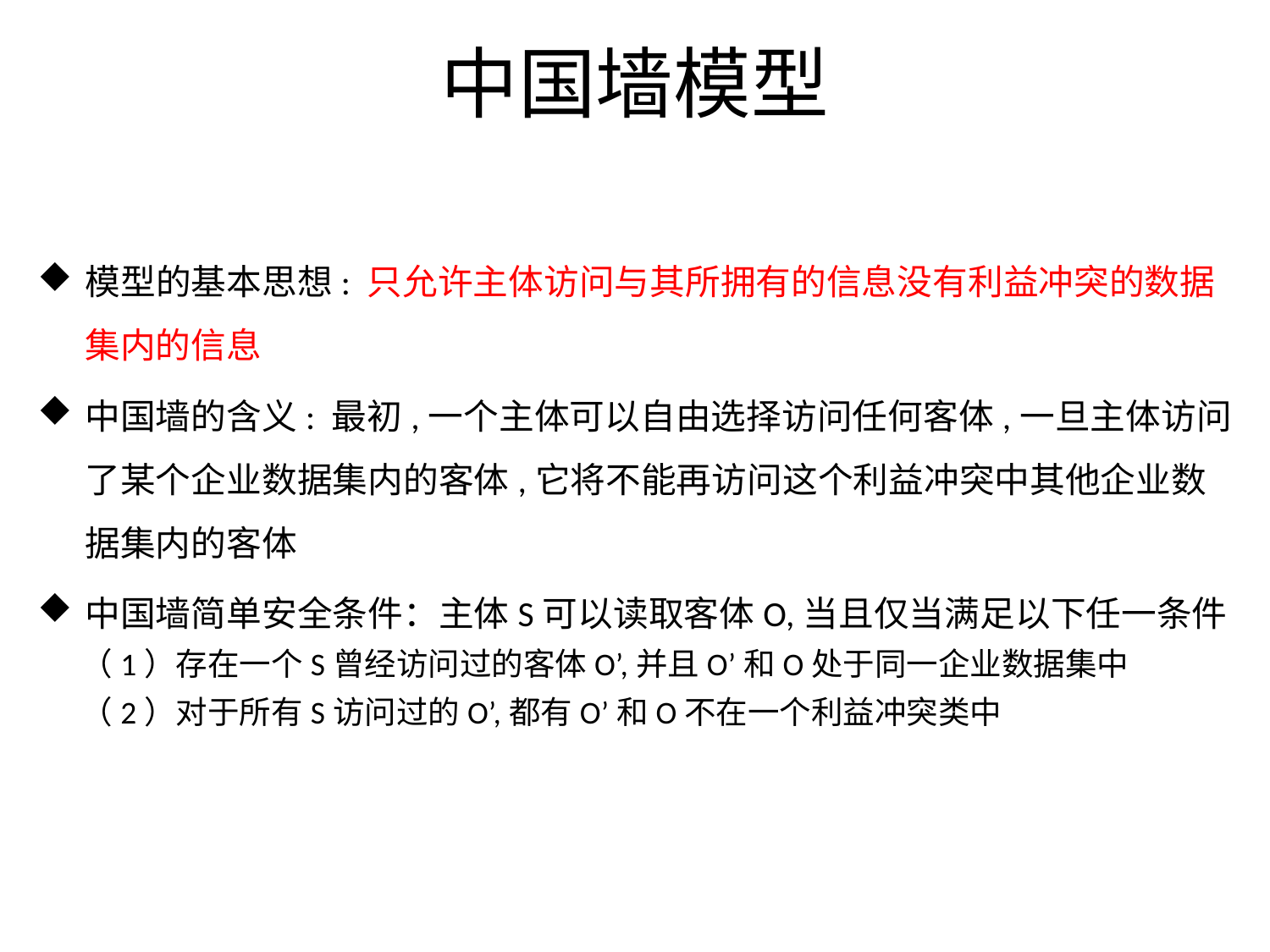

# 中国墙模型
模型的基本思想: 只允许主体访问与其所拥有的信息没有利益冲突的数据集内的信息
中国墙的含义: 最初,一个主体可以自由选择访问任何客体,一旦主体访问了某个企业数据集内的客体,它将不能再访问这个利益冲突中其他企业数据集内的客体
中国墙简单安全条件：主体S可以读取客体O,当且仅当满足以下任一条件
     （1）存在一个S曾经访问过的客体O’,并且O’和O处于同一企业数据集中
     （2）对于所有S访问过的O’,都有O’和O不在一个利益冲突类中